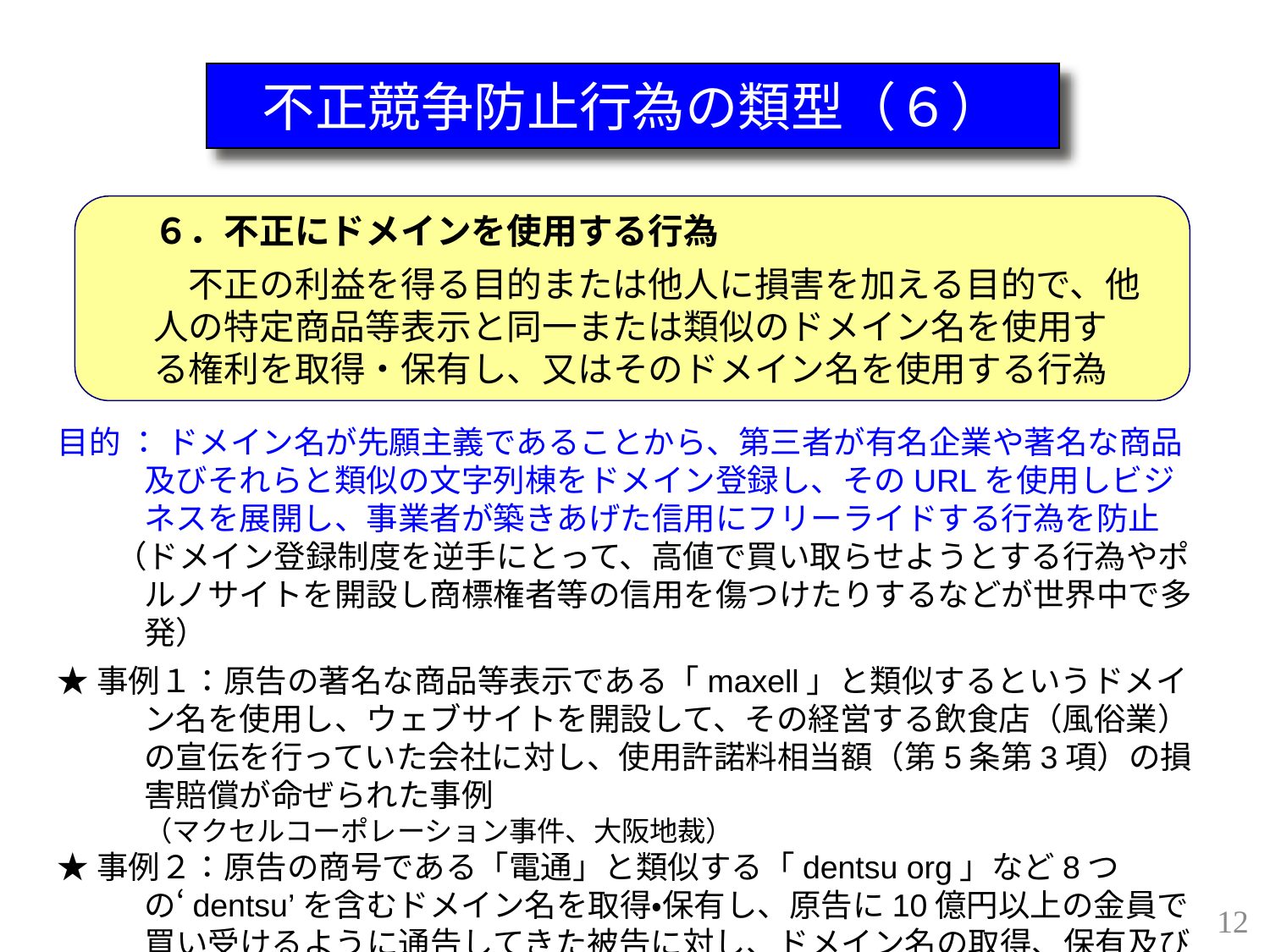

不正競争防止行為の類型
不正競争防止行為の類型（６）

６．不正にドメインを使用する行為
　不正の利益を得る目的または他人に損害を加える目的で、他人の特定商品等表示と同一または類似のドメイン名を使用する権利を取得・保有し、又はそのドメイン名を使用する行為
目的 ： ドメイン名が先願主義であることから、第三者が有名企業や著名な商品及びそれらと類似の文字列棟をドメイン登録し、そのURLを使用しビジネスを展開し、事業者が築きあげた信用にフリーライドする行為を防止
       （ドメイン登録制度を逆手にとって、高値で買い取らせようとする行為やポルノサイトを開設し商標権者等の信用を傷つけたりするなどが世界中で多発）
★事例１：原告の著名な商品等表示である「maxell」と類似するというドメイン名を使用し、ウェブサイトを開設して、その経営する飲食店（風俗業）の宣伝を行っていた会社に対し、使用許諾料相当額（第5条第3項）の損害賠償が命ぜられた事例
（マクセルコーポレーション事件、大阪地裁）
★事例２：原告の商号である「電通」と類似する「dentsu org」など8つの‘dentsu’を含むドメイン名を取得・保有し、原告に10億円以上の金員で買い受けるように通告してきた被告に対し、ドメイン名の取得、保有及び使用の差止めと登録抹消申請手続、損害賠償（50万円）が命ぜられた事例（dentsuドメイン名事件、東京地裁）
12